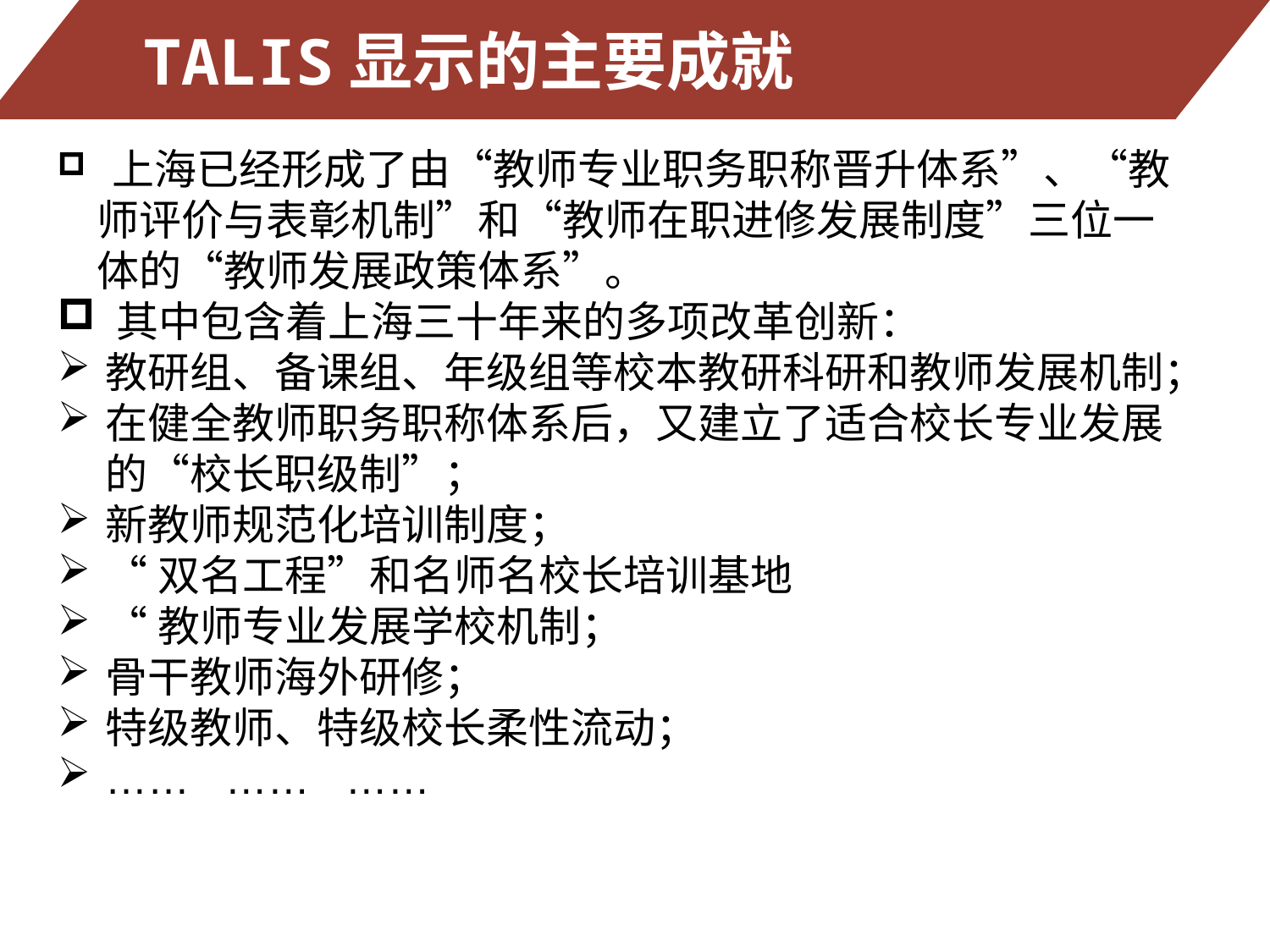

TALIS显示的主要成就
 上海已经形成了由“教师专业职务职称晋升体系”、“教师评价与表彰机制”和“教师在职进修发展制度”三位一体的“教师发展政策体系”。
 其中包含着上海三十年来的多项改革创新：
教研组、备课组、年级组等校本教研科研和教师发展机制；
在健全教师职务职称体系后，又建立了适合校长专业发展的“校长职级制”；
新教师规范化培训制度；
“双名工程”和名师名校长培训基地
“教师专业发展学校机制；
骨干教师海外研修；
特级教师、特级校长柔性流动；
……   ……   ……